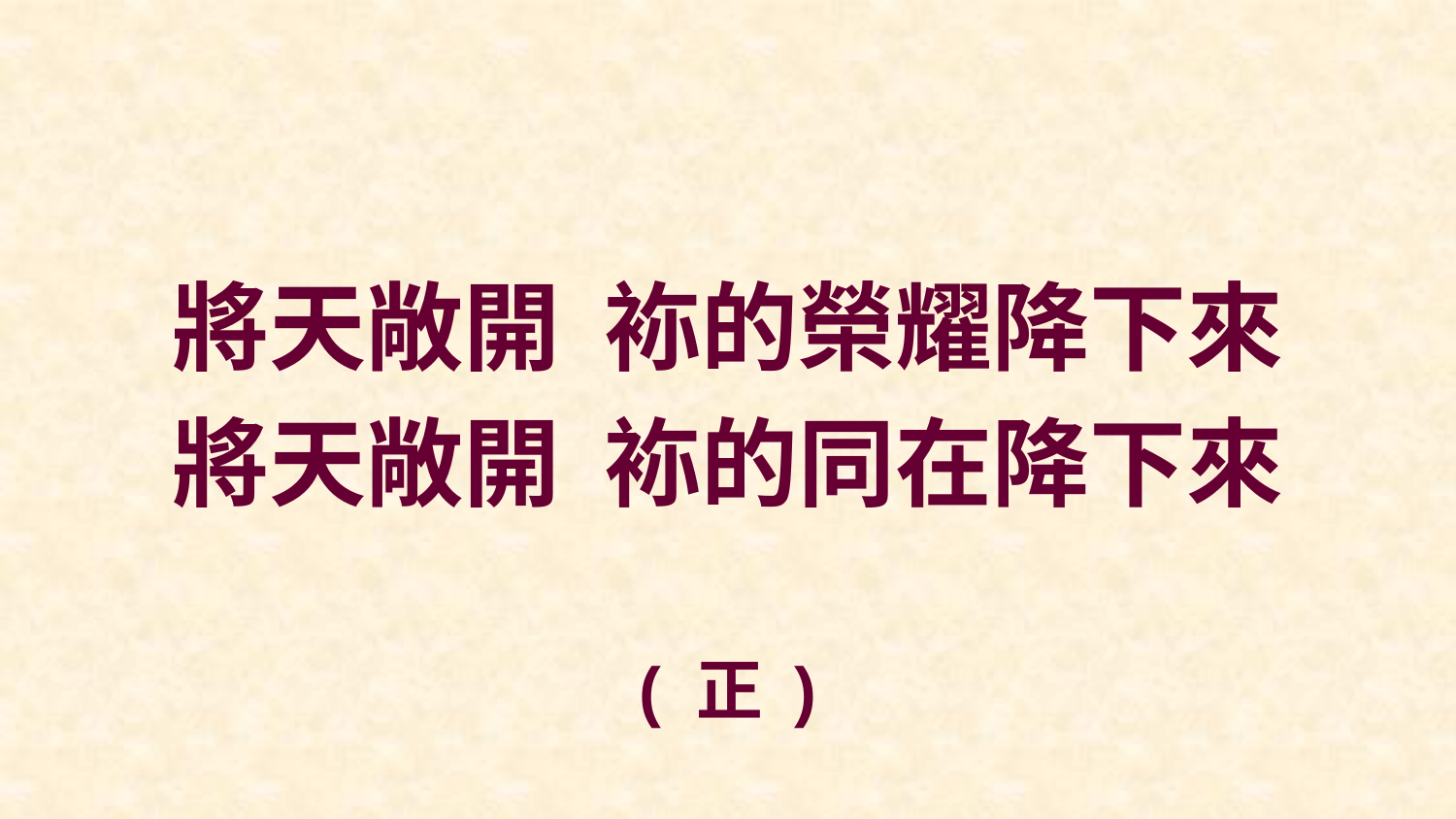

將天敞開  袮的榮耀降下來
將天敞開  袮的同在降下來
( 正 )